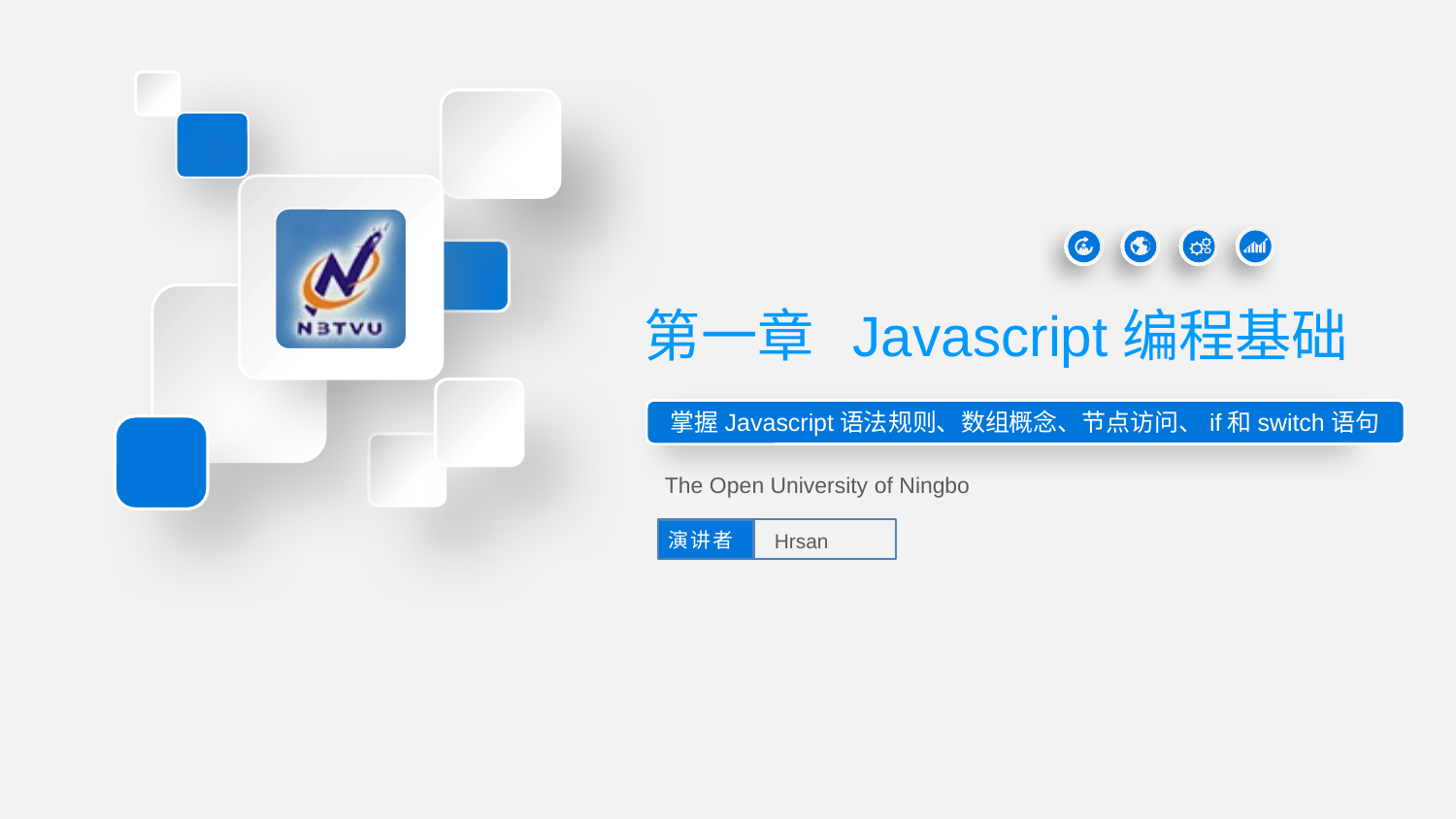

第一章  Javascript编程基础

掌握Javascript语法规则、数组概念、节点访问、if和switch语句

The Open University of Ningbo

Hrsan
演讲者